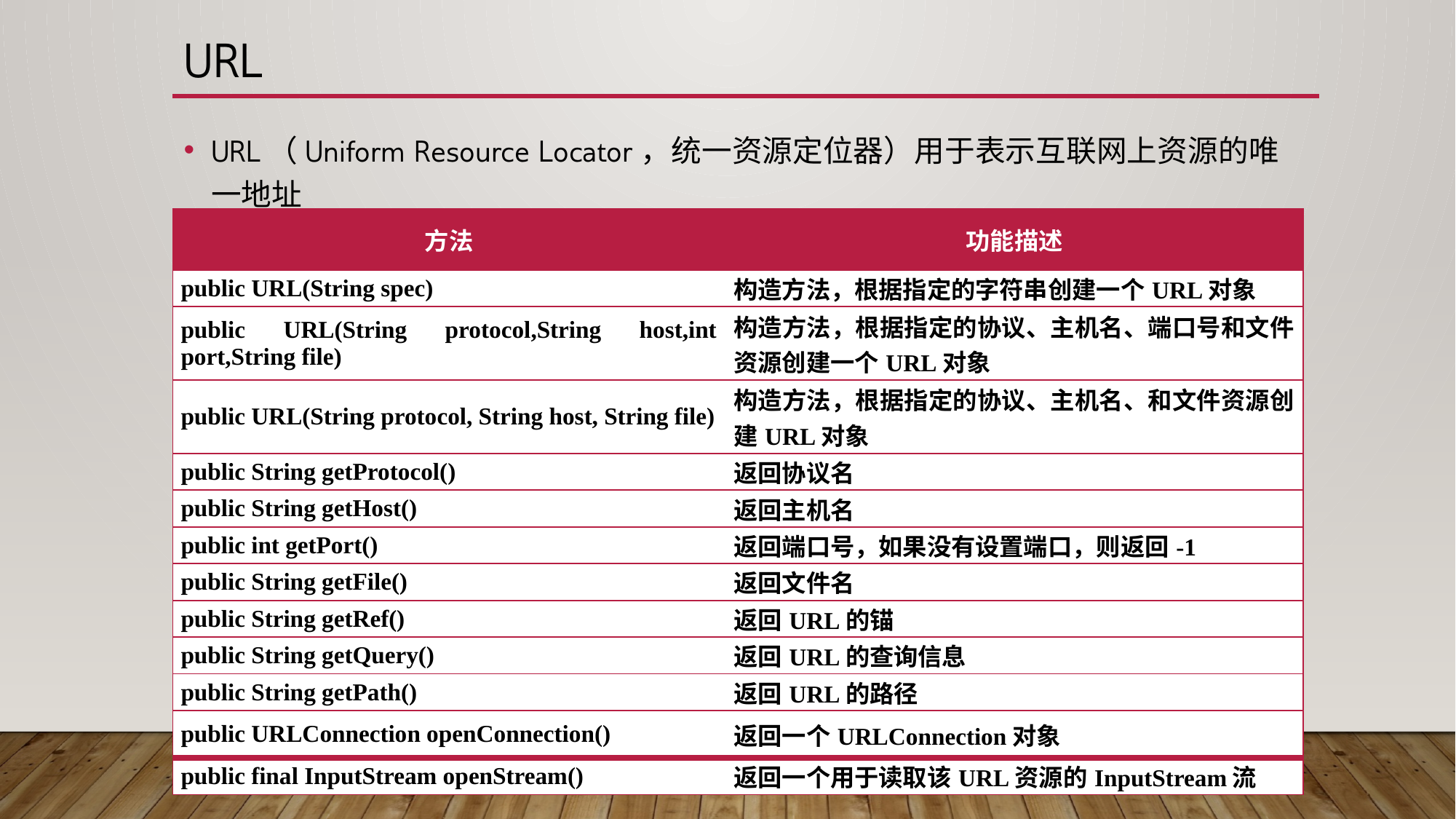

# URL
URL（Uniform Resource Locator，统一资源定位器）用于表示互联网上资源的唯一地址
| 方法 | 功能描述 |
| --- | --- |
| public URL(String spec) | 构造方法，根据指定的字符串创建一个URL对象 |
| public URL(String protocol,String host,int port,String file) | 构造方法，根据指定的协议、主机名、端口号和文件资源创建一个URL对象 |
| public URL(String protocol, String host, String file) | 构造方法，根据指定的协议、主机名、和文件资源创建URL对象 |
| public String getProtocol() | 返回协议名 |
| public String getHost() | 返回主机名 |
| public int getPort() | 返回端口号，如果没有设置端口，则返回-1 |
| public String getFile() | 返回文件名 |
| public String getRef() | 返回URL的锚 |
| public String getQuery() | 返回URL的查询信息 |
| public String getPath() | 返回URL的路径 |
| public URLConnection openConnection() | 返回一个URLConnection对象 |
| public final InputStream openStream() | 返回一个用于读取该URL资源的InputStream流 |